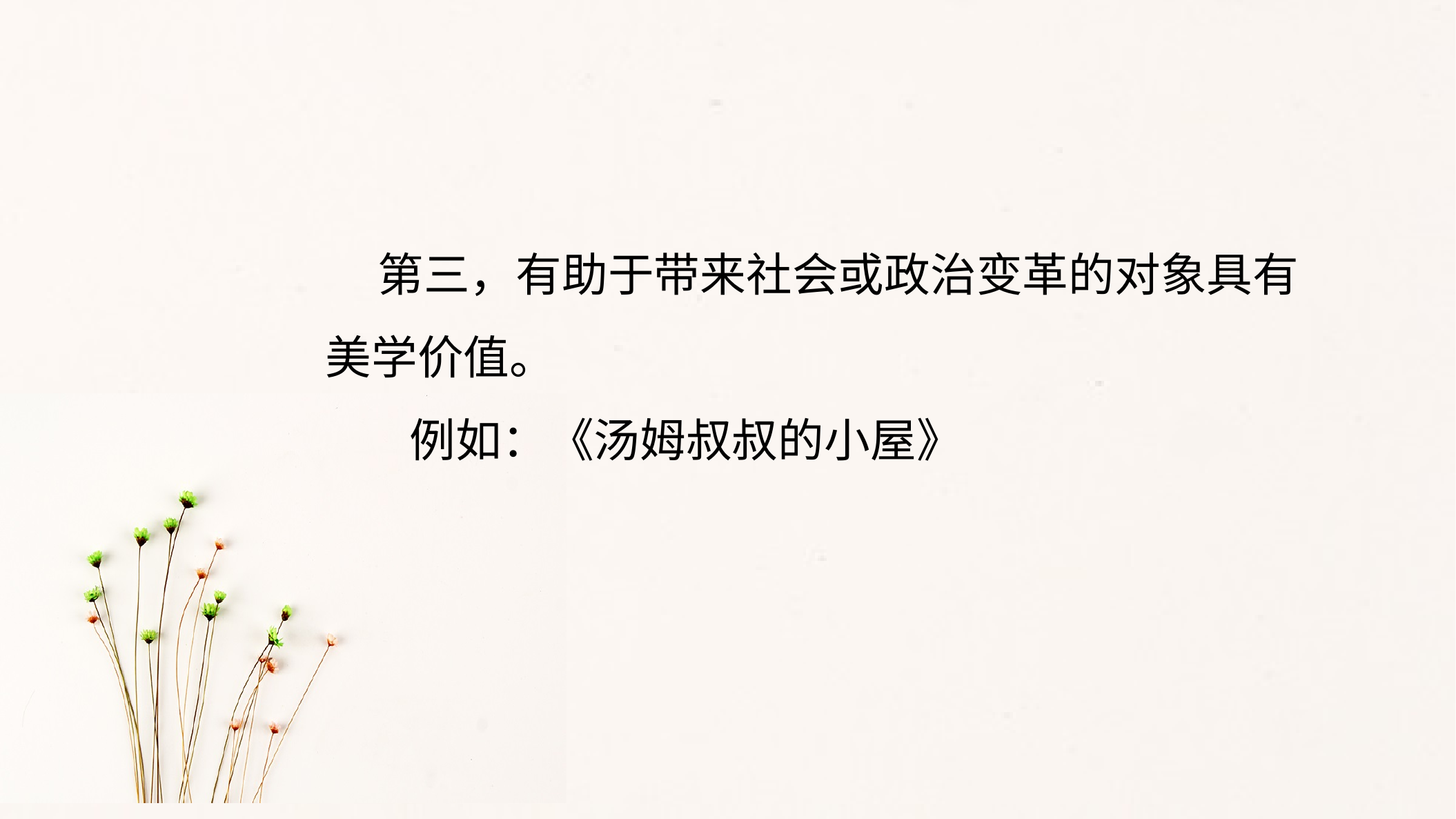

第三，有助于带来社会或政治变革的对象具有美学价值。
　　  例如：《汤姆叔叔的小屋》